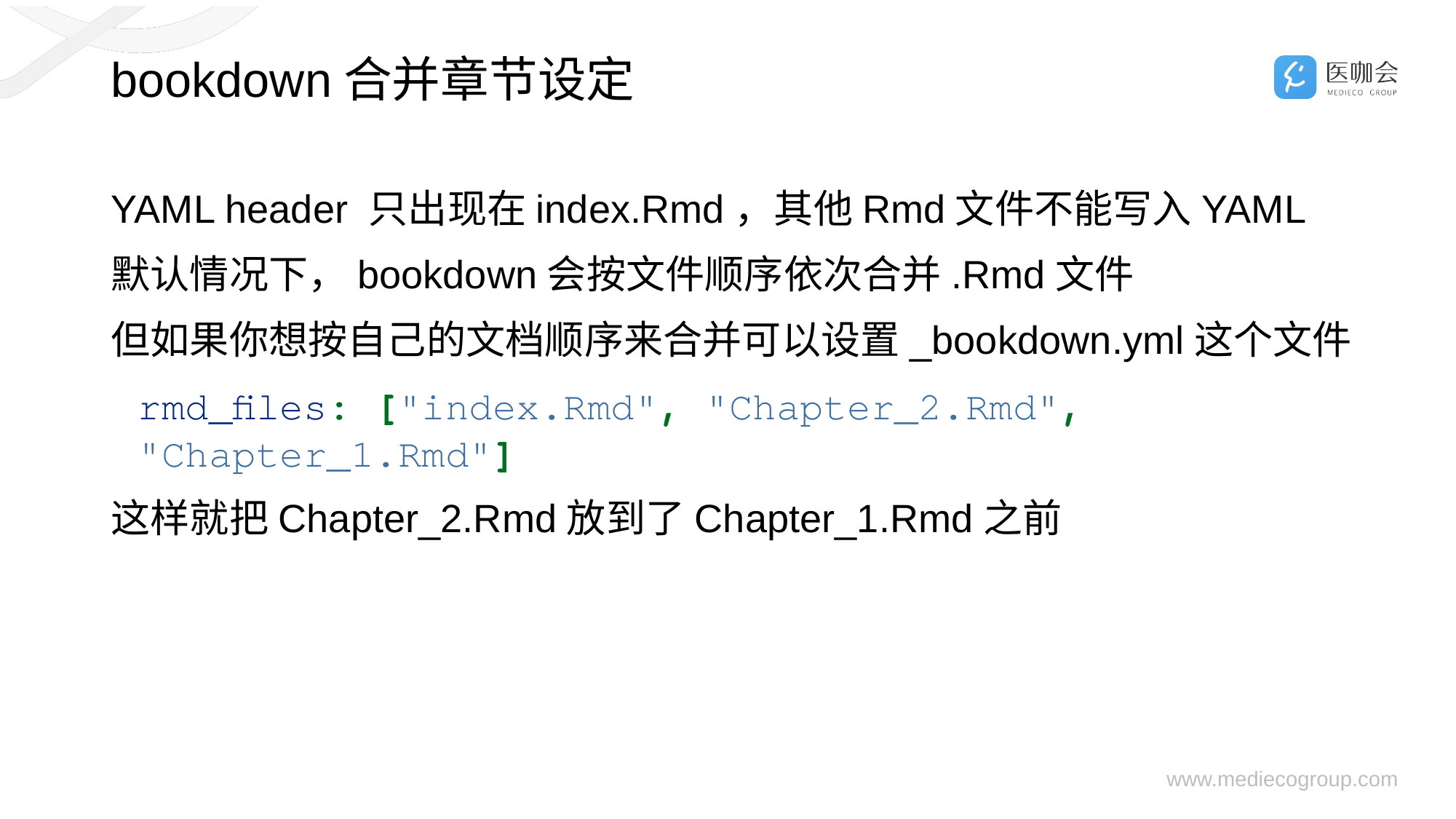

# bookdown合并章节设定
YAML header 只出现在index.Rmd，其他Rmd文件不能写入YAML
默认情况下，bookdown会按文件顺序依次合并.Rmd文件
但如果你想按自己的文档顺序来合并可以设置_bookdown.yml这个文件
rmd_files: ["index.Rmd", "Chapter_2.Rmd", "Chapter_1.Rmd"]
这样就把Chapter_2.Rmd放到了Chapter_1.Rmd之前